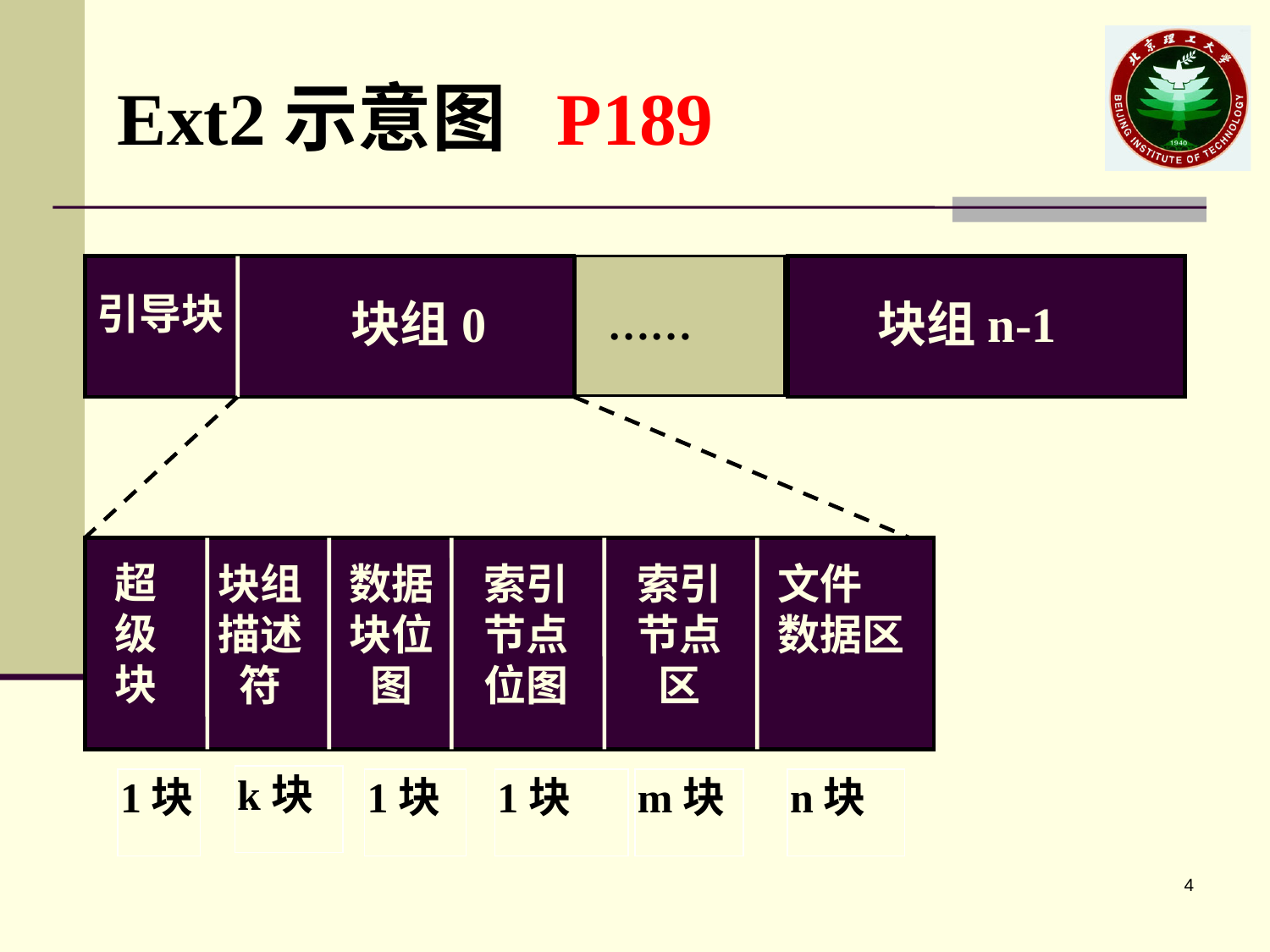

# Ext2示意图  P189

引导块
块组0
块组n-1
……

超
级
块
块组描述
符
数据块位图
索引节点位图
索引节点区
文件
数据区
k块
1块
1块
1块
m块
n块
4